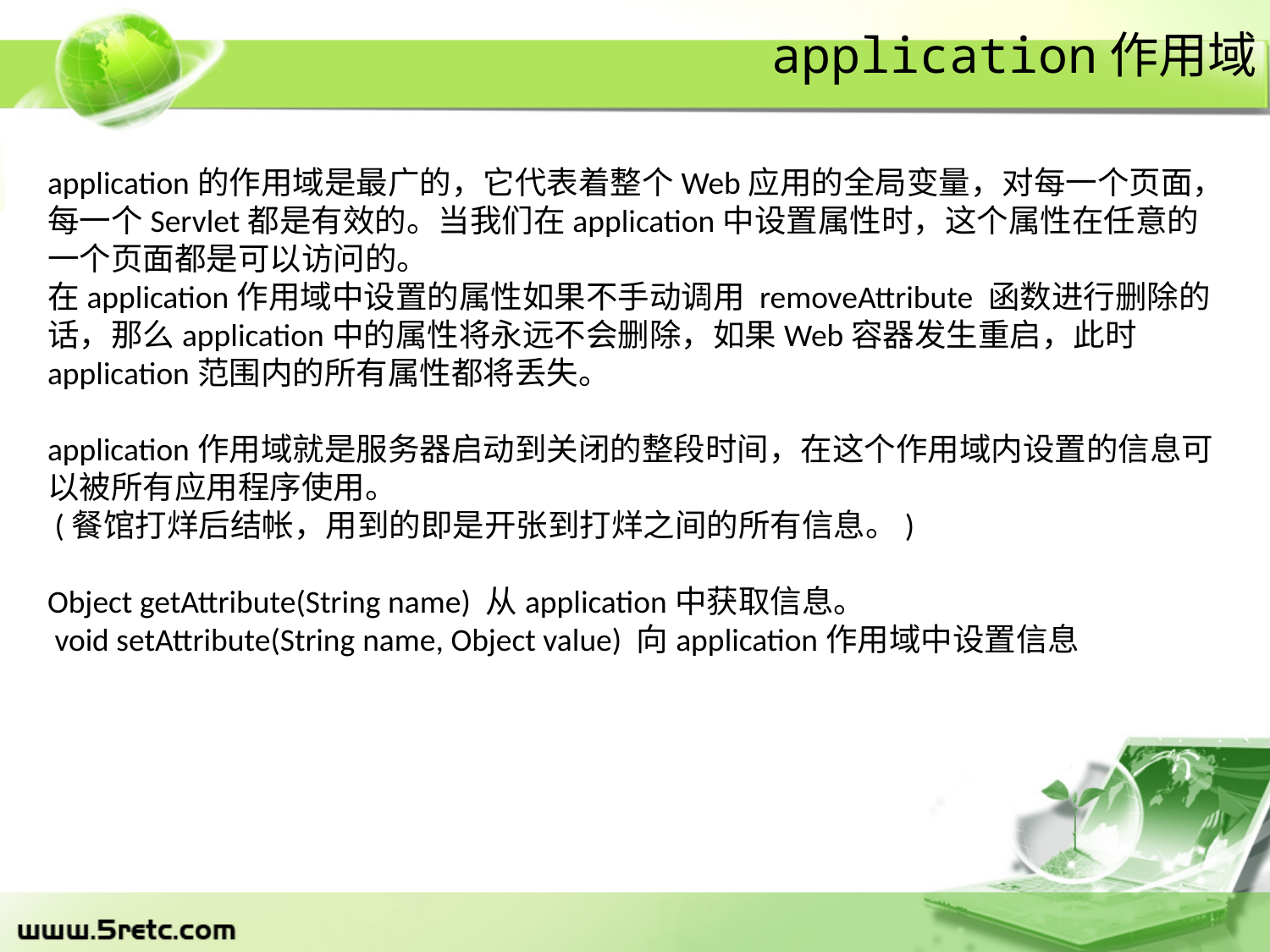

# application作用域
application的作用域是最广的，它代表着整个Web应用的全局变量，对每一个页面，每一个Servlet都是有效的。当我们在application中设置属性时，这个属性在任意的一个页面都是可以访问的。
在application作用域中设置的属性如果不手动调用 removeAttribute 函数进行删除的话，那么application中的属性将永远不会删除，如果Web容器发生重启，此时application范围内的所有属性都将丢失。

application作用域就是服务器启动到关闭的整段时间，在这个作用域内设置的信息可以被所有应用程序使用。
 (餐馆打烊后结帐，用到的即是开张到打烊之间的所有信息。)

Object getAttribute(String name) 从application中获取信息。
 void setAttribute(String name, Object value) 向application作用域中设置信息